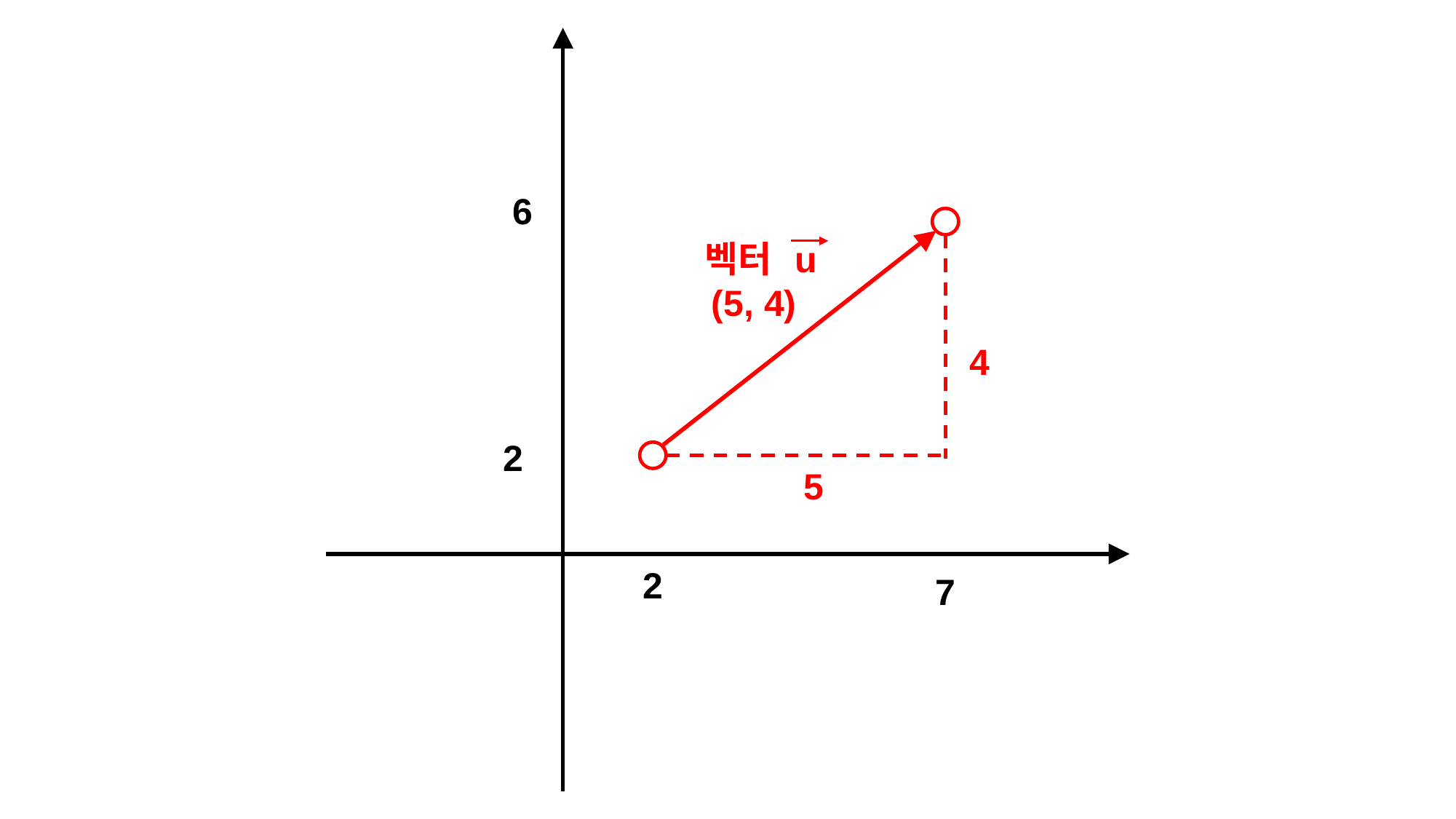

6

벡터
(5, 4)
4
2

5
2
7
u